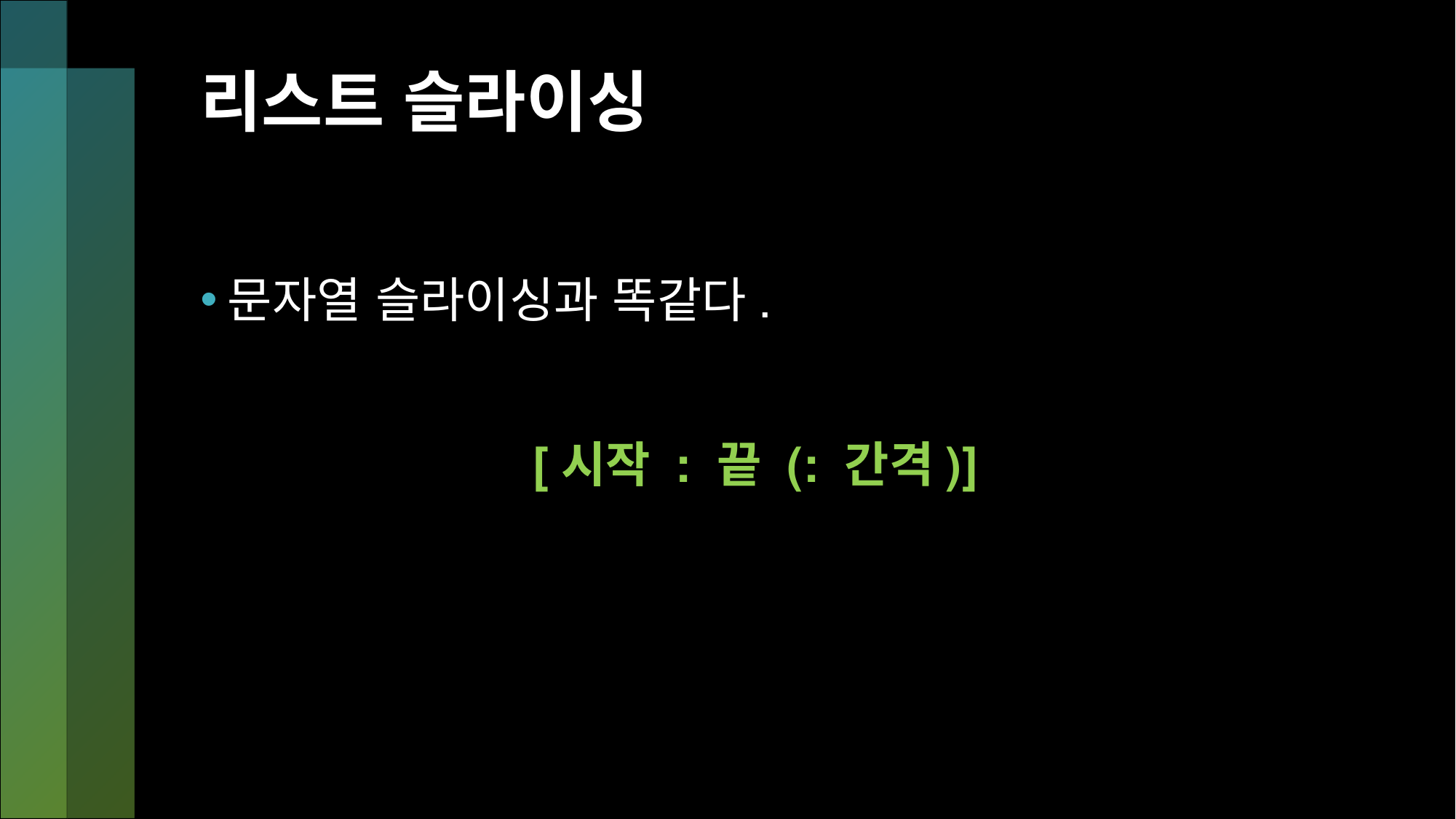

# 리스트 슬라이싱
문자열 슬라이싱과 똑같다.

[시작 : 끝 (: 간격)]